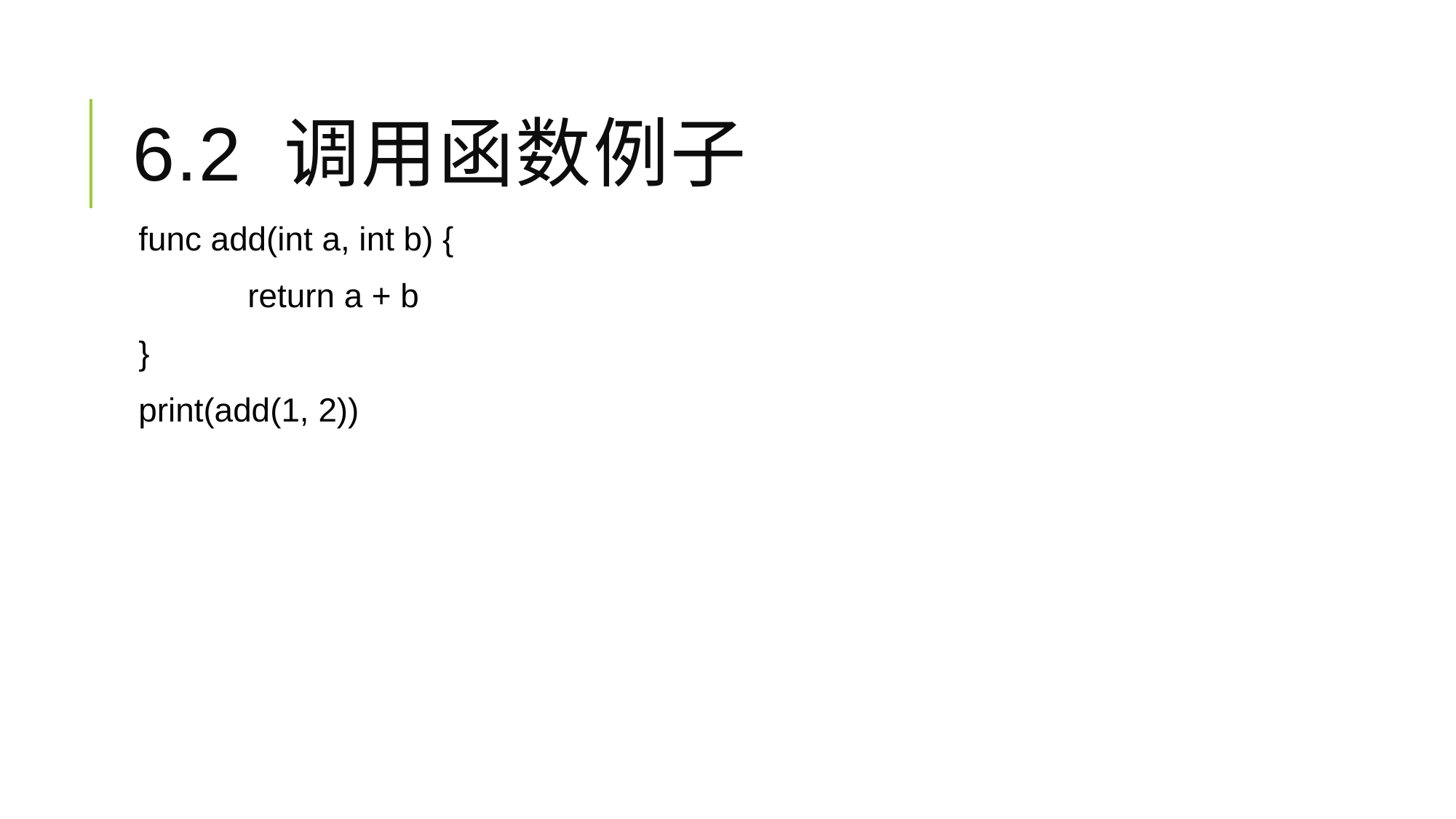

# 6.2 调用函数例子
func add(int a, int b) {
	return a + b
}
print(add(1, 2))